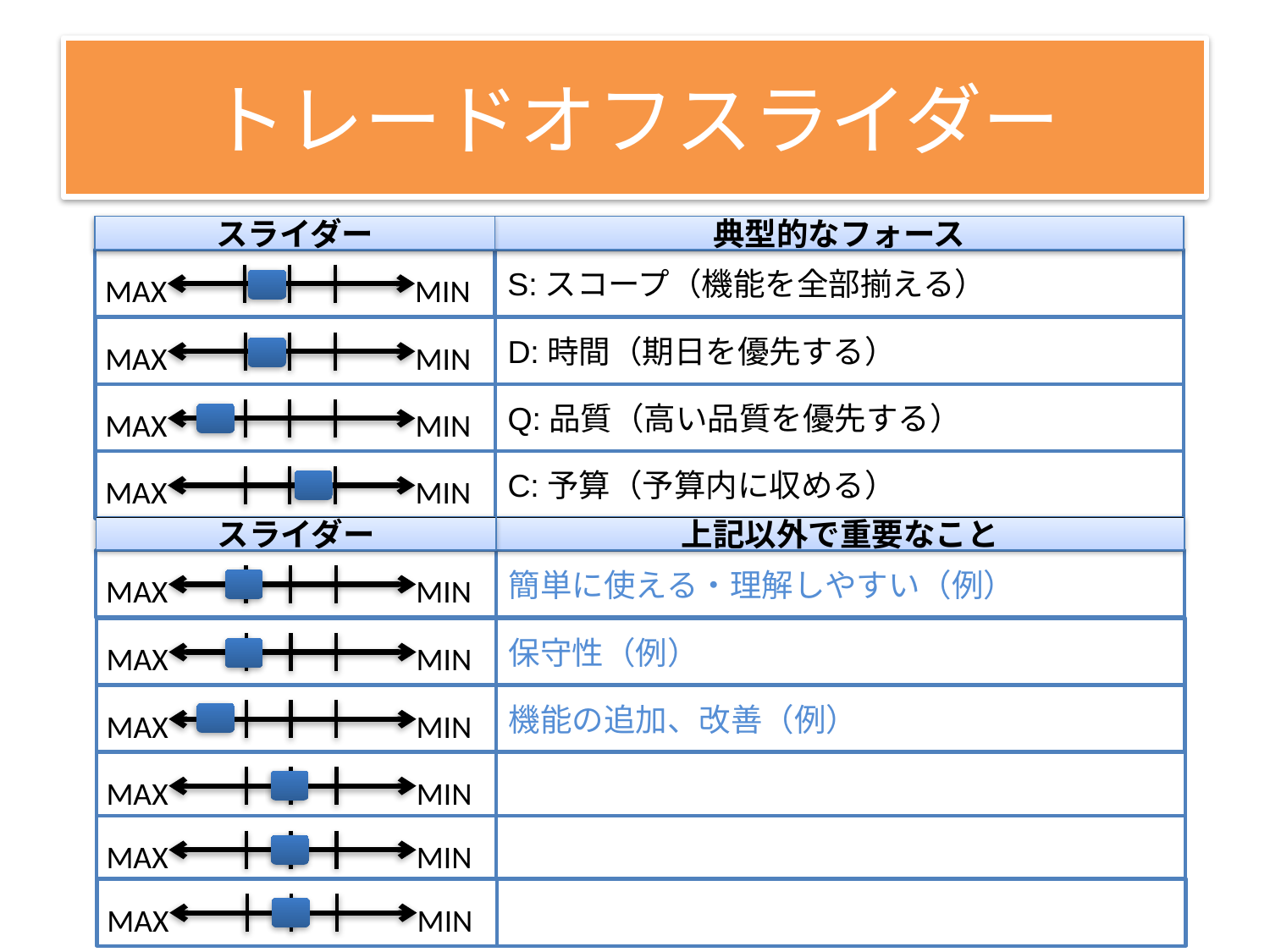

# トレードオフスライダー
スライダー
典型的なフォース

MAX
MIN
S:スコープ（機能を全部揃える）

MAX
MIN
D:時間（期日を優先する）

MAX
MIN
Q:品質（高い品質を優先する）

MAX
MIN
C:予算（予算内に収める）

スライダー
上記以外で重要なこと

MAX
MIN
簡単に使える・理解しやすい（例）

MAX
MIN
保守性（例）

MAX
MIN
機能の追加、改善（例）

MAX
MIN

MAX
MIN

MAX
MIN